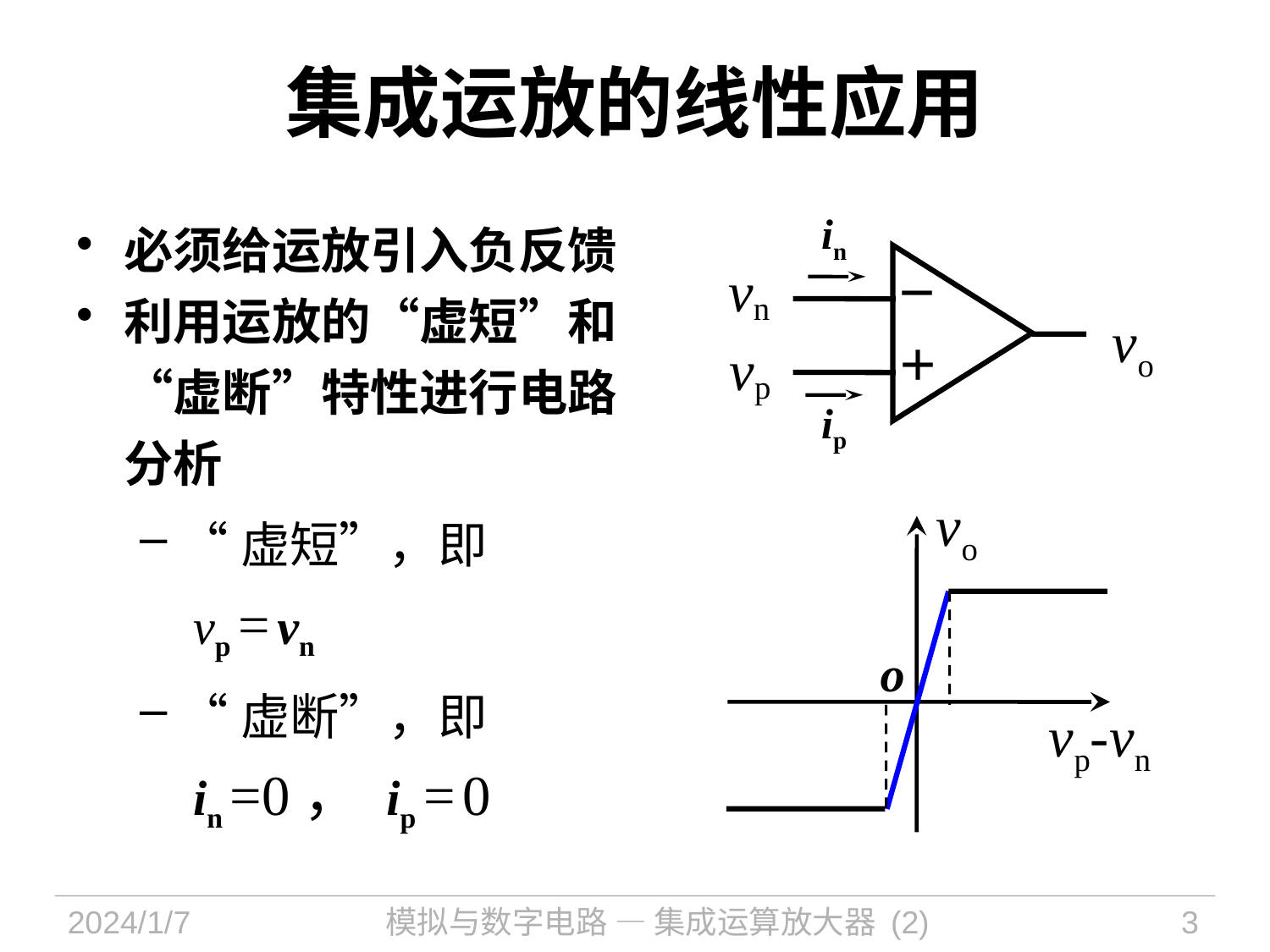

# 集成运放的线性应用
必须给运放引入负反馈
利用运放的“虚短”和“虚断”特性进行电路分析
“虚短”，即
	 vp = vn
“虚断”，即
	 in =0， ip = 0
in
 vn
－

vo

 vp
＋

ip

vo

o
vp-vn

2024/1/7
模拟与数字电路 — 集成运算放大器 (2)
3